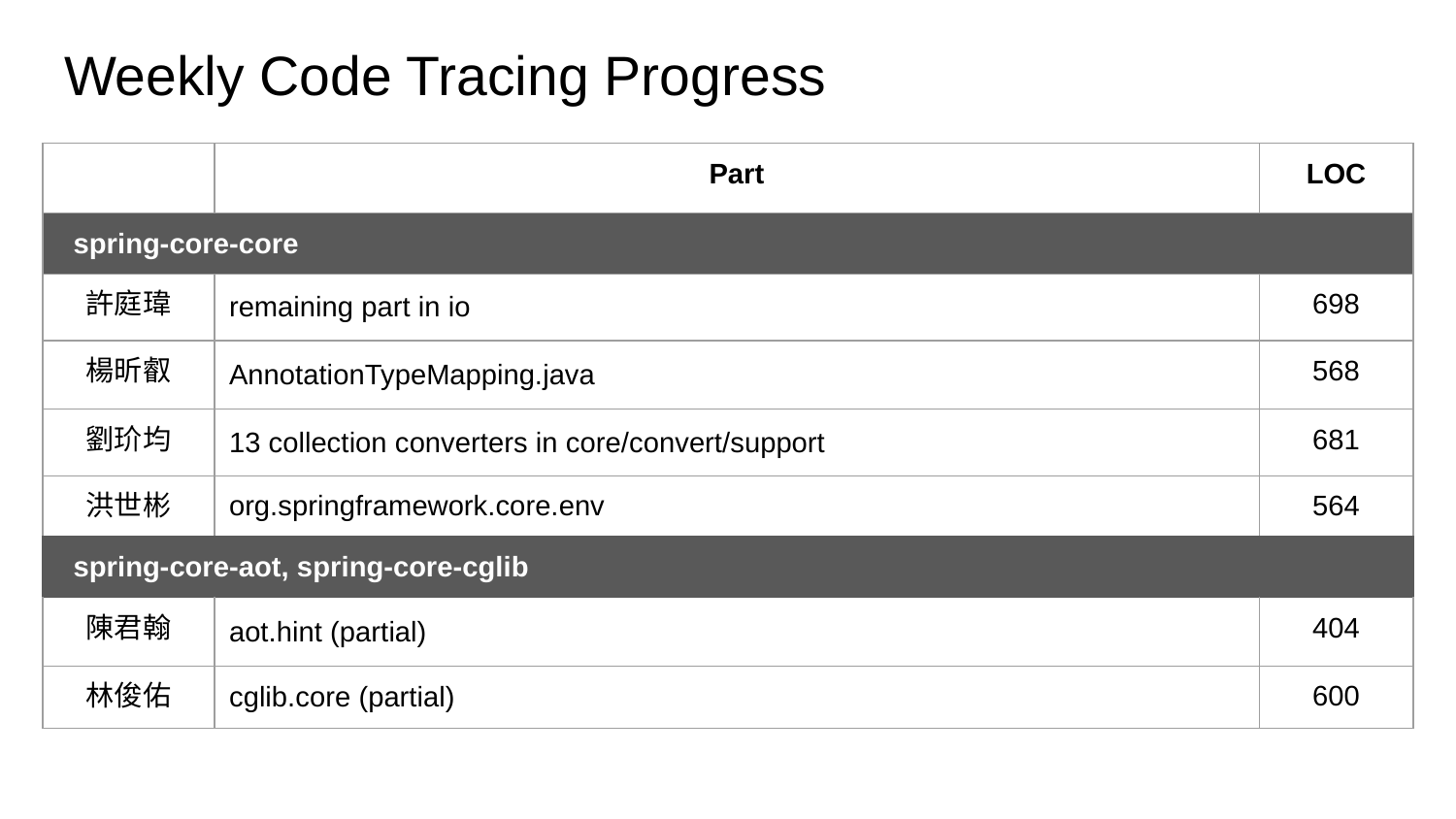

# Weekly Code Tracing Progress
|  | Part | LOC |
| --- | --- | --- |
| spring-core-core |  |  |
| 許庭瑋 | remaining part in io | 698 |
| 楊昕叡 | AnnotationTypeMapping.java | 568 |
| 劉玠均 | 13 collection converters in core/convert/support | 681 |
| 洪世彬 | org.springframework.core.env | 564 |
| spring-core-aot, spring-core-cglib |  |  |
| 陳君翰 | aot.hint (partial) | 404 |
| 林俊佑 | cglib.core (partial) | 600 |